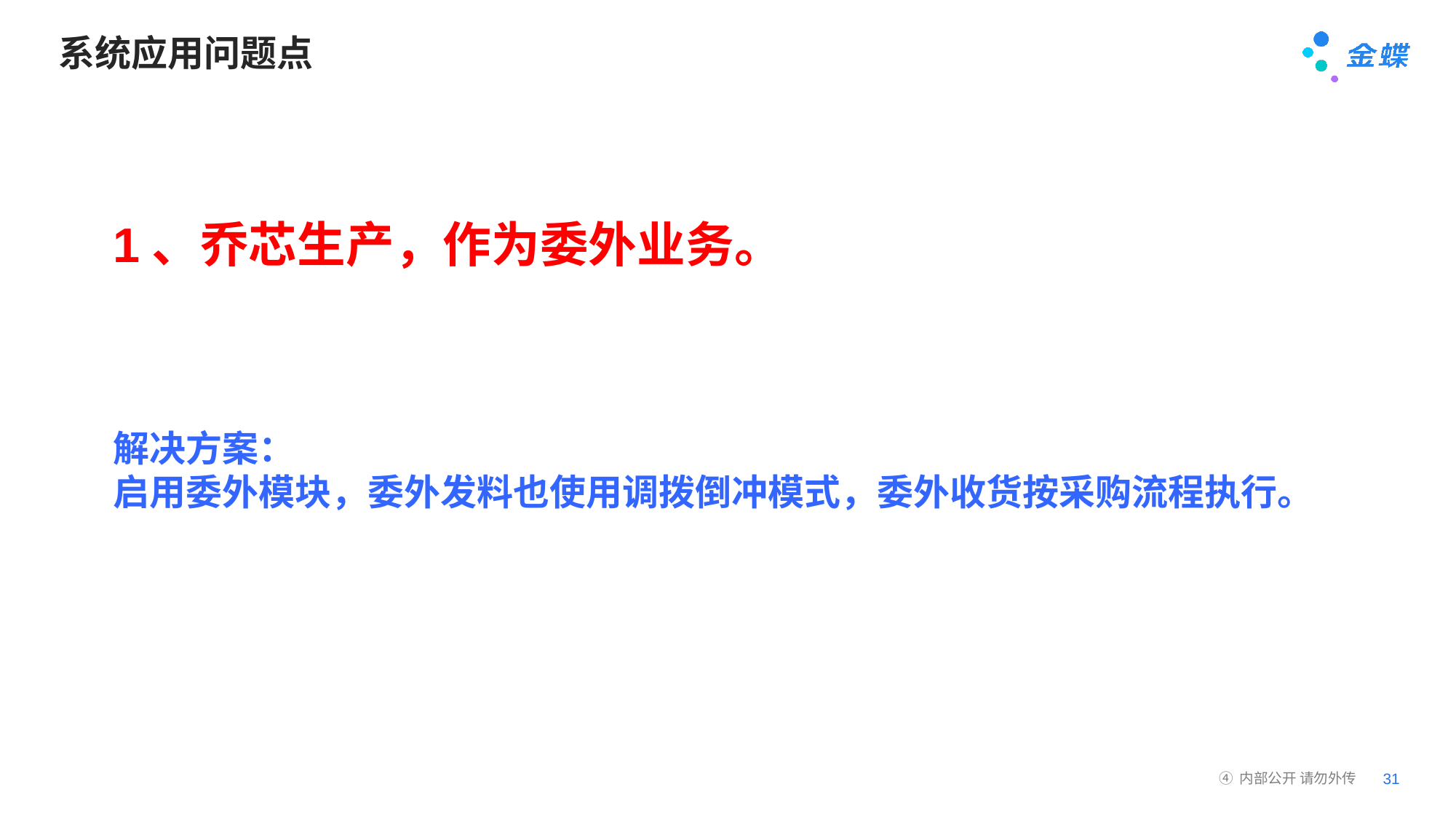

# 系统应用问题点
1、乔芯生产，作为委外业务。

解决方案：
启用委外模块，委外发料也使用调拨倒冲模式，委外收货按采购流程执行。